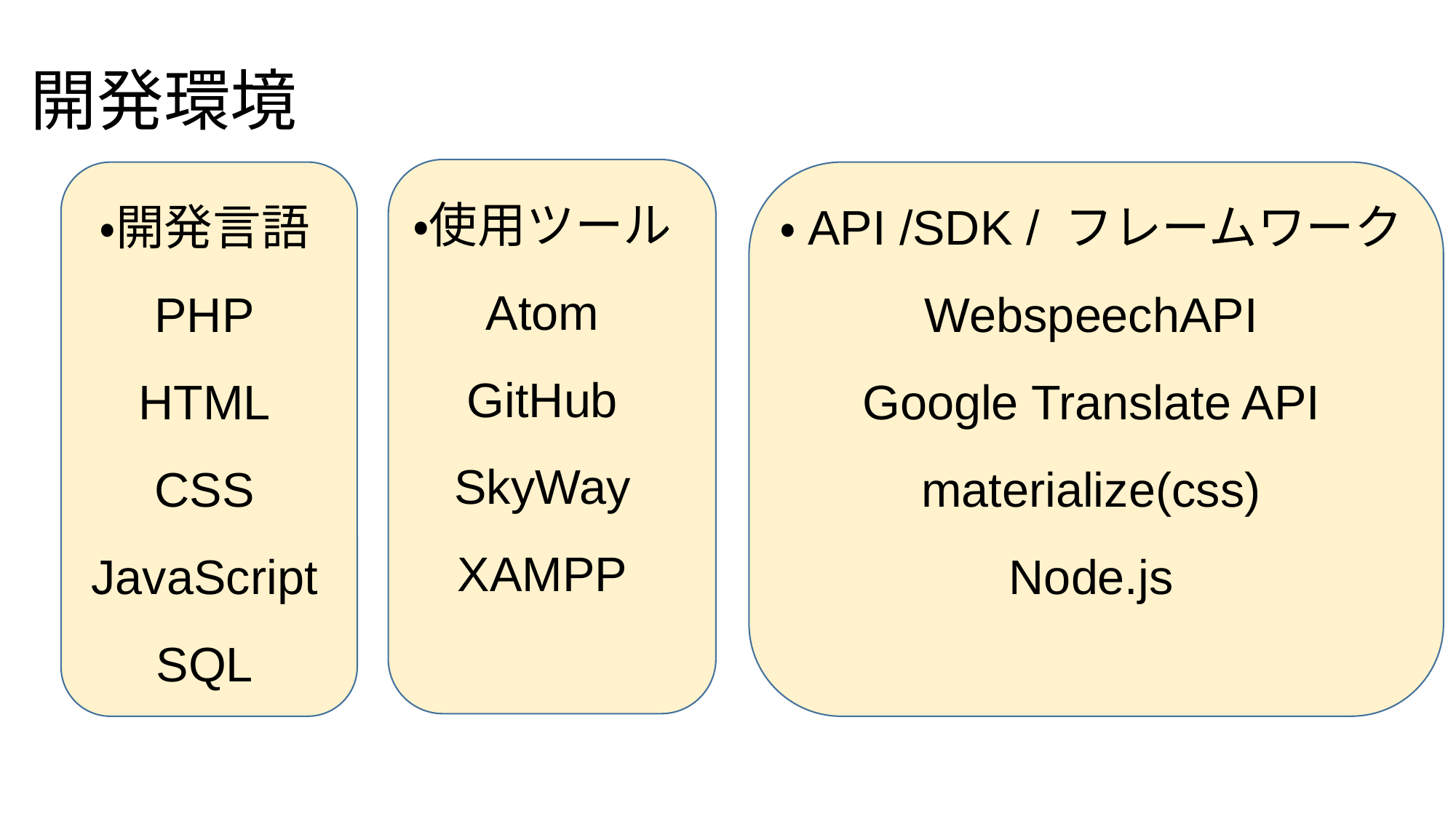

# 開発環境
・使用ツール
Atom
GitHub
SkyWay
XAMPP

・開発言語
PHP
HTML
CSS
JavaScript
SQL

・API /SDK / フレームワーク
WebspeechAPI
Google Translate API
materialize(css)
Node.js